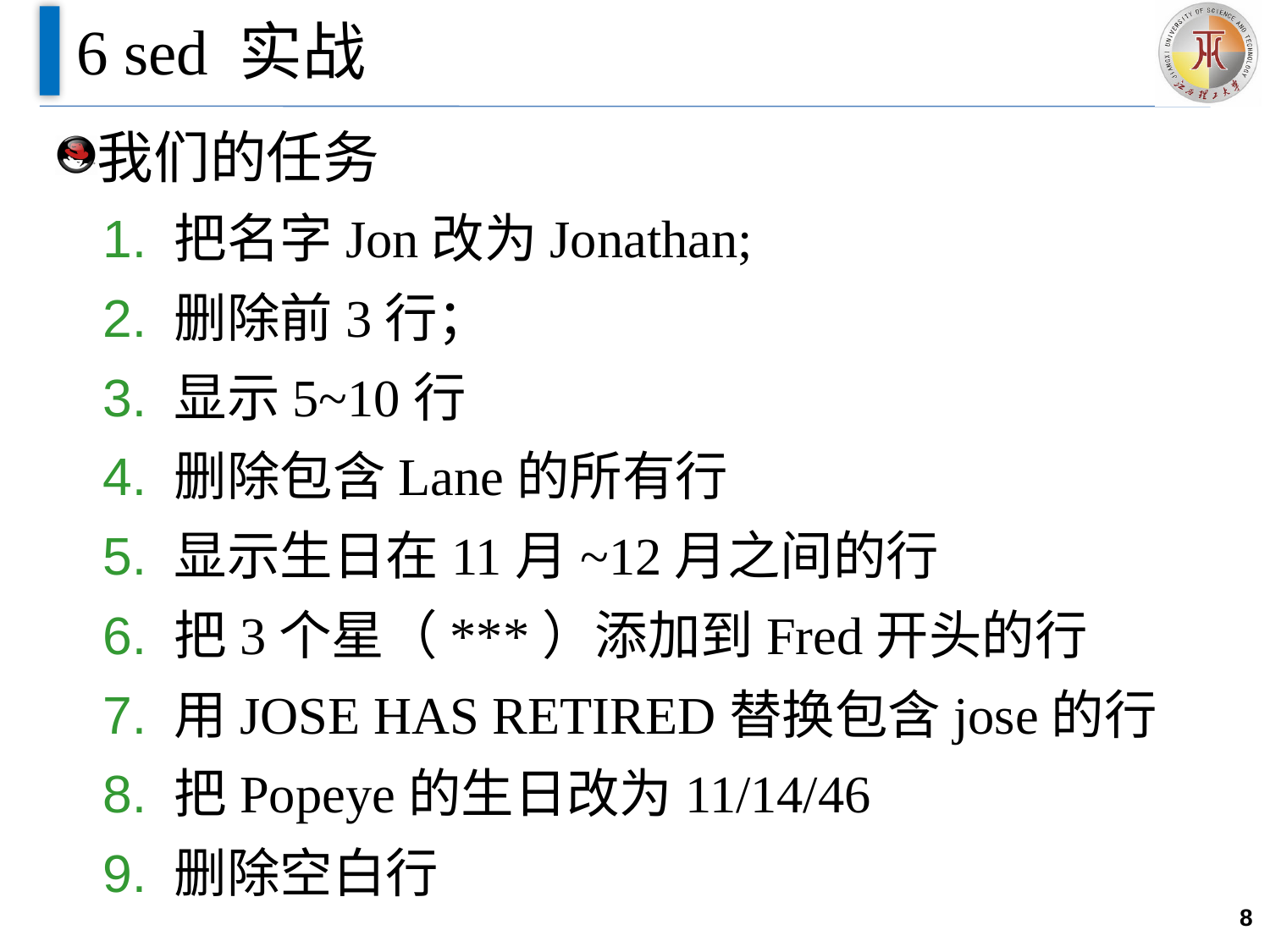

# 6 sed 实战
我们的任务
把名字Jon改为Jonathan;
删除前3行；
显示5~10行
删除包含Lane的所有行
显示生日在11月~12月之间的行
把3个星（***）添加到Fred开头的行
用JOSE HAS RETIRED替换包含jose的行
把Popeye的生日改为11/14/46
删除空白行
8